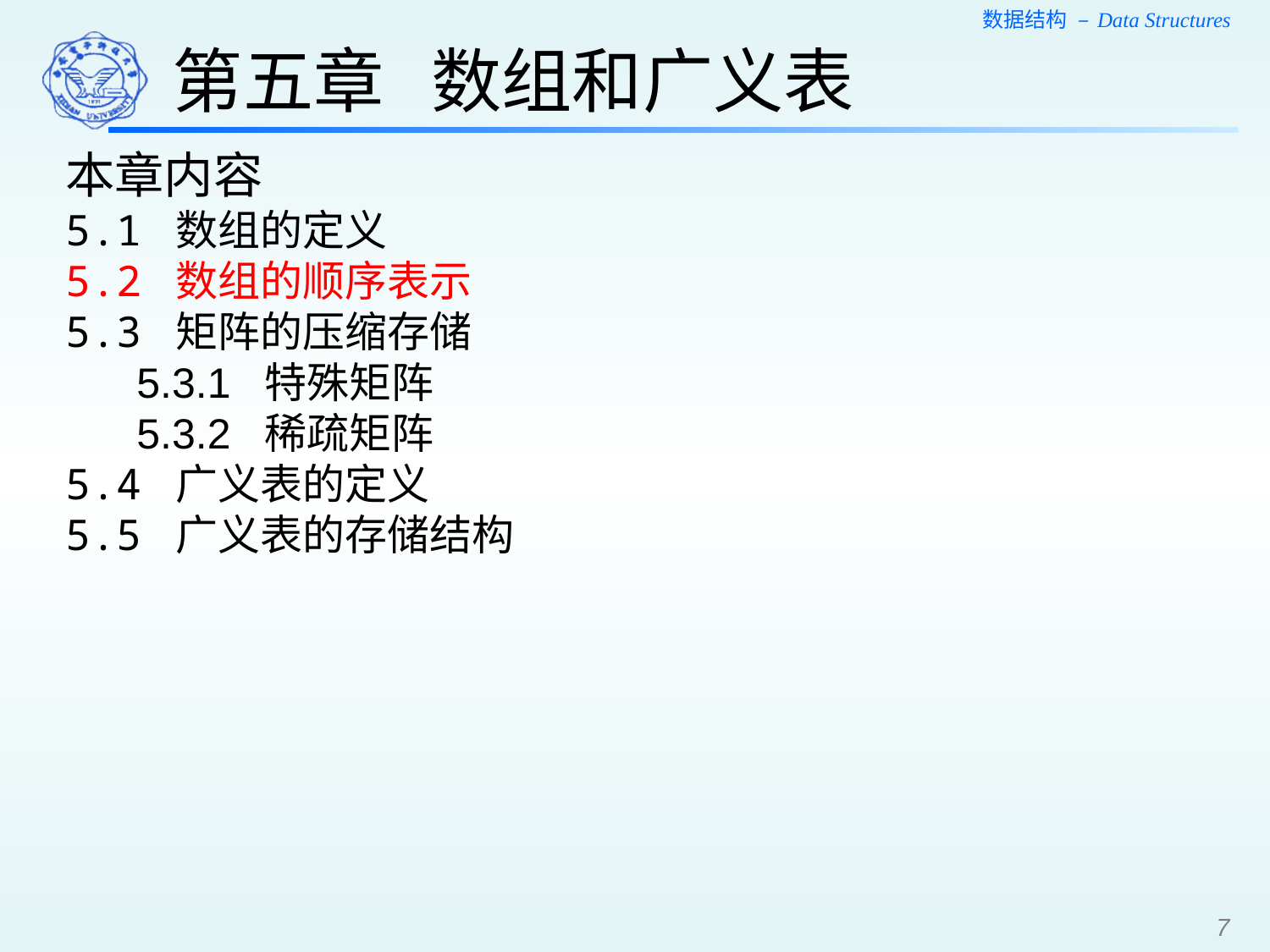

第五章   数组和广义表
本章内容
5.1  数组的定义
5.2  数组的顺序表示
5.3  矩阵的压缩存储
      5.3.1  特殊矩阵
      5.3.2  稀疏矩阵
5.4  广义表的定义
5.5  广义表的存储结构
7